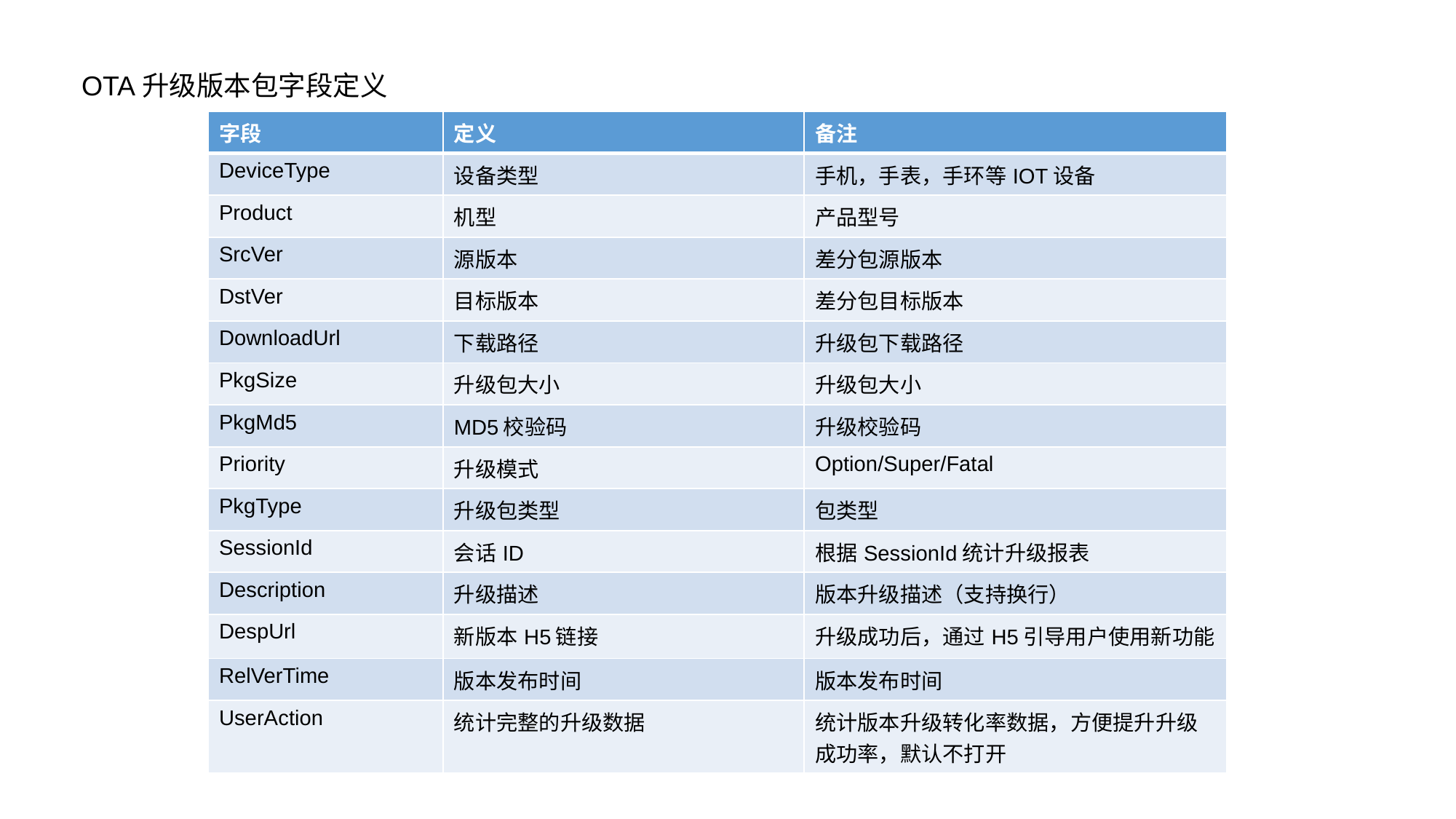

OTA升级版本包字段定义
| 字段 | 定义 | 备注 |
| --- | --- | --- |
| DeviceType | 设备类型 | 手机，手表，手环等IOT设备 |
| Product | 机型 | 产品型号 |
| SrcVer | 源版本 | 差分包源版本 |
| DstVer | 目标版本 | 差分包目标版本 |
| DownloadUrl | 下载路径 | 升级包下载路径 |
| PkgSize | 升级包大小 | 升级包大小 |
| PkgMd5 | MD5校验码 | 升级校验码 |
| Priority | 升级模式 | Option/Super/Fatal |
| PkgType | 升级包类型 | 包类型 |
| SessionId | 会话ID | 根据SessionId统计升级报表 |
| Description | 升级描述 | 版本升级描述（支持换行） |
| DespUrl | 新版本H5链接 | 升级成功后，通过H5引导用户使用新功能 |
| RelVerTime | 版本发布时间 | 版本发布时间 |
| UserAction | 统计完整的升级数据 | 统计版本升级转化率数据，方便提升升级成功率，默认不打开 |